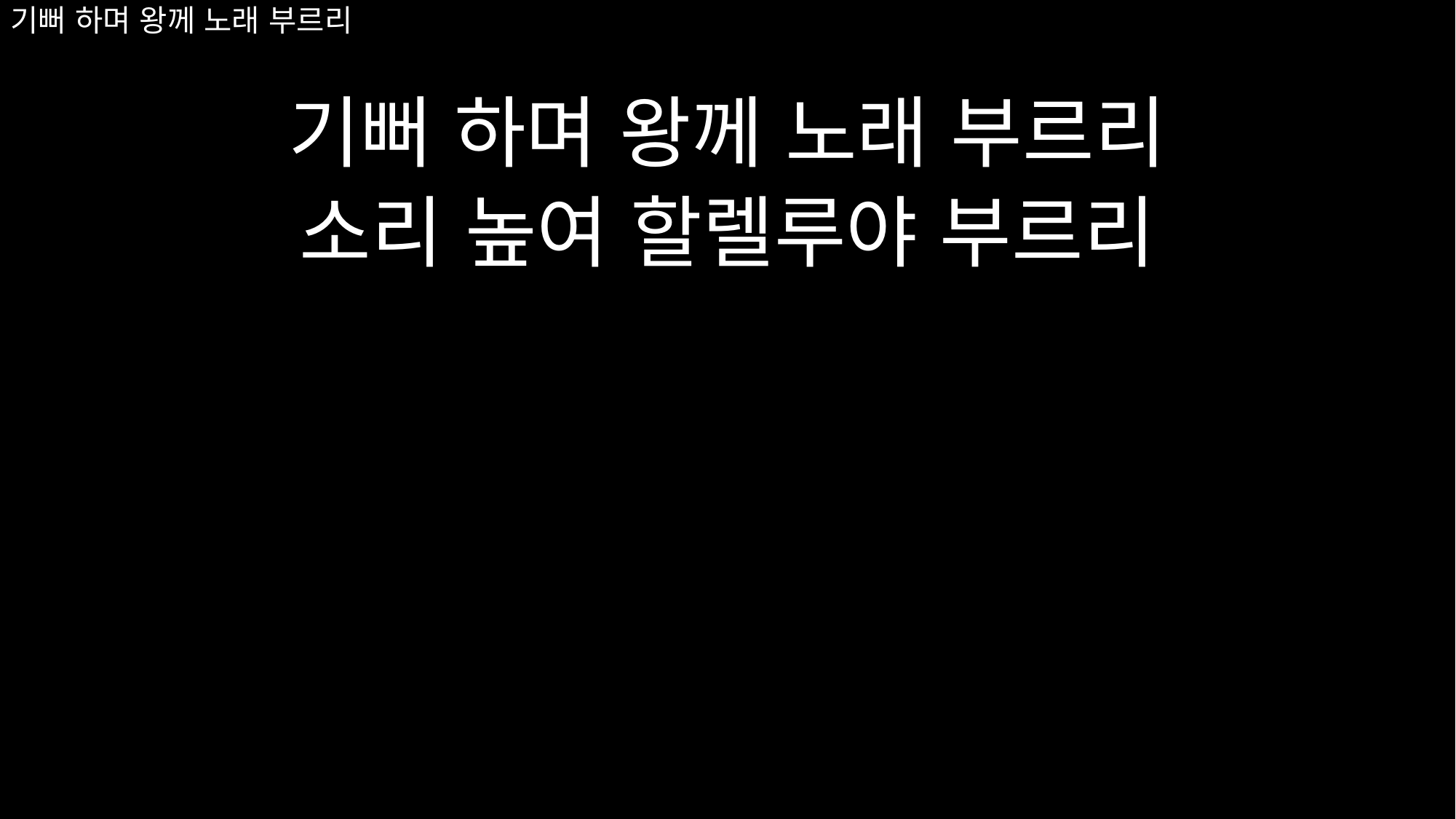

# 기뻐 하며 왕께 노래 부르리
기뻐 하며 왕께 노래 부르리
소리 높여 할렐루야 부르리